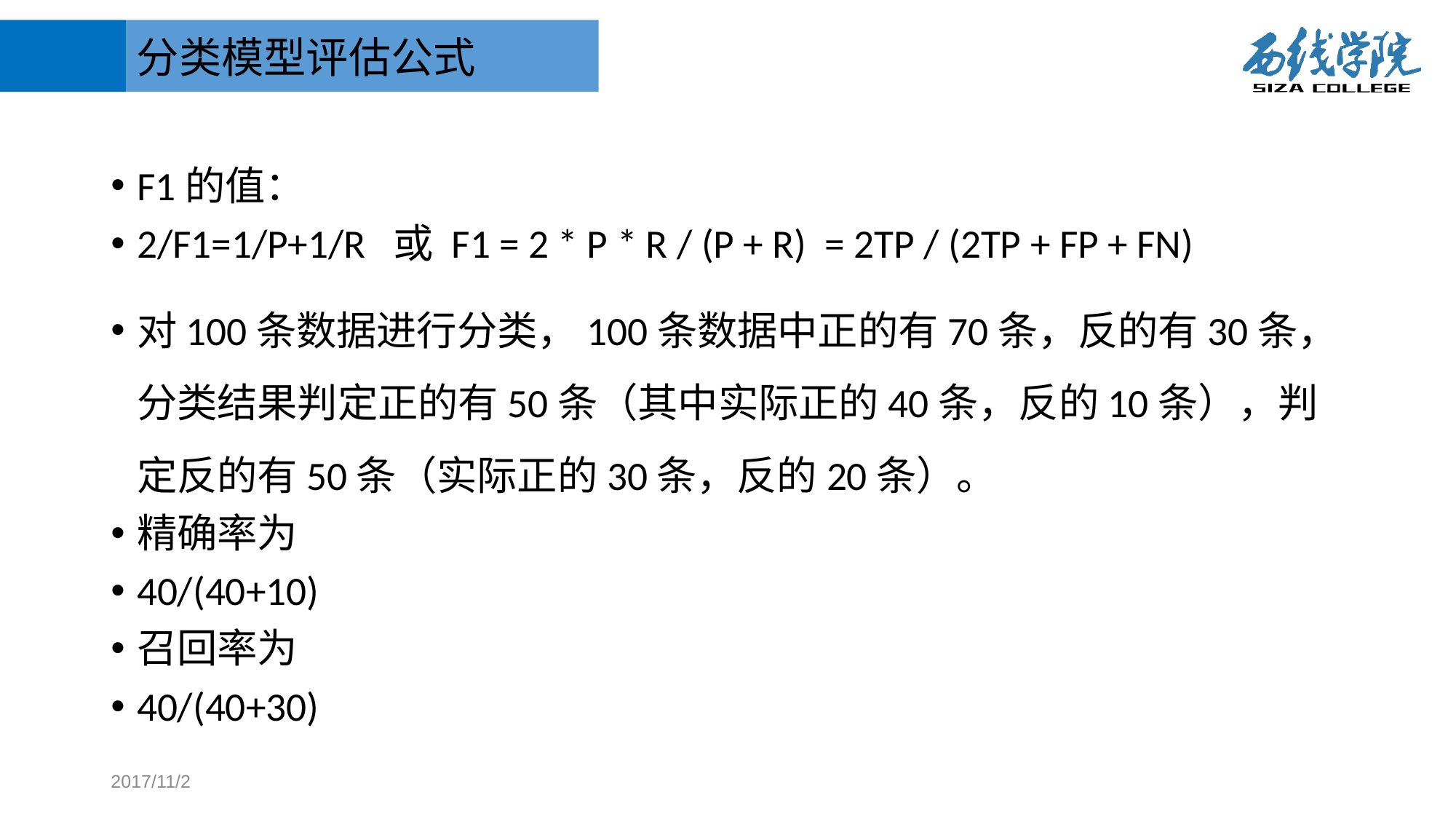

# 分类模型评估公式
F1的值：
2/F1=1/P+1/R  或 F1 = 2 * P * R / (P + R)  = 2TP / (2TP + FP + FN)
对100条数据进行分类，100条数据中正的有70条，反的有30条，分类结果判定正的有50条（其中实际正的40条，反的10条），判定反的有50条（实际正的30条，反的20条）。
精确率为
40/(40+10)
召回率为
40/(40+30)

2017/11/2